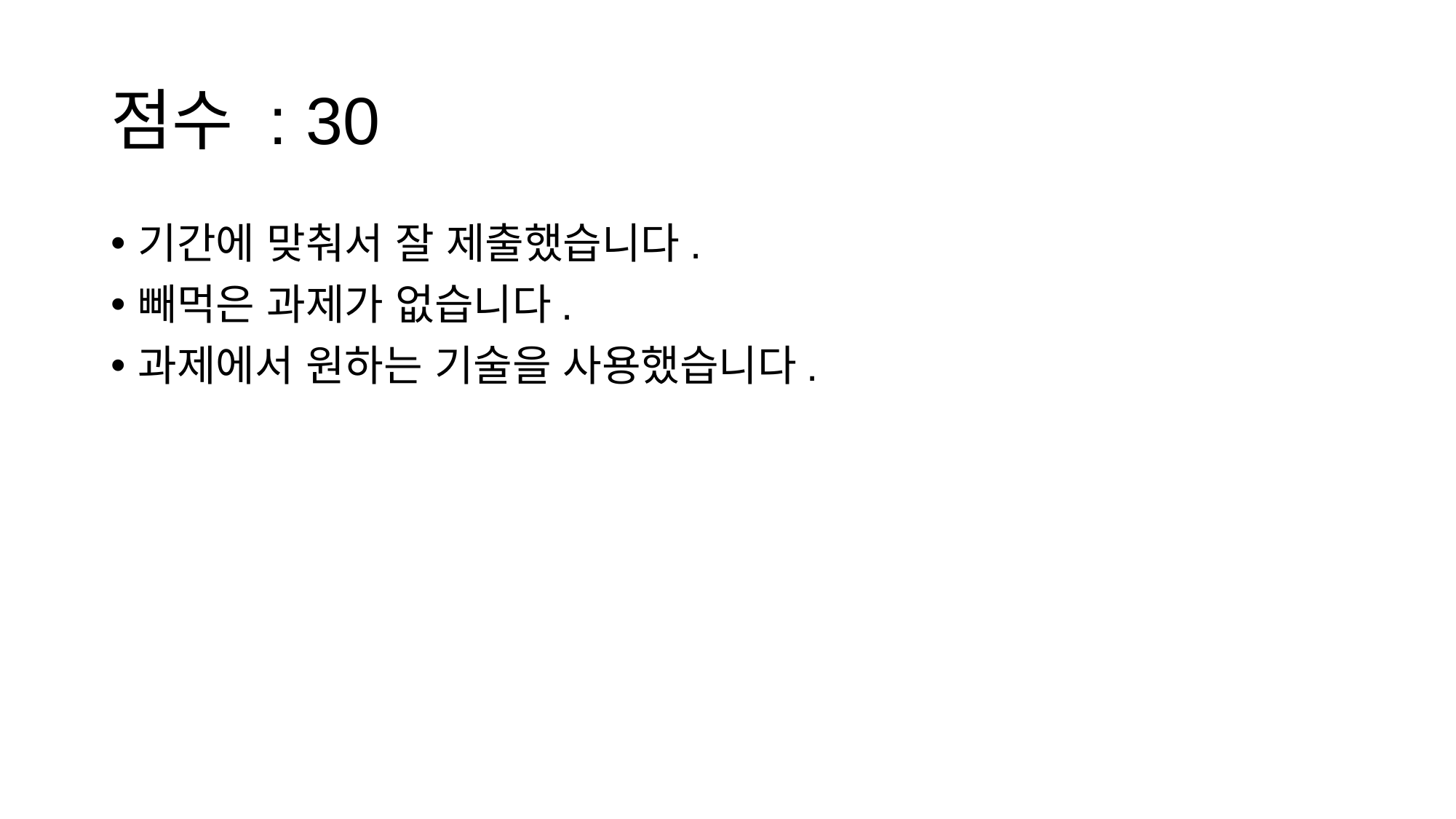

# 점수 : 30
기간에 맞춰서 잘 제출했습니다.
빼먹은 과제가 없습니다.
과제에서 원하는 기술을 사용했습니다.